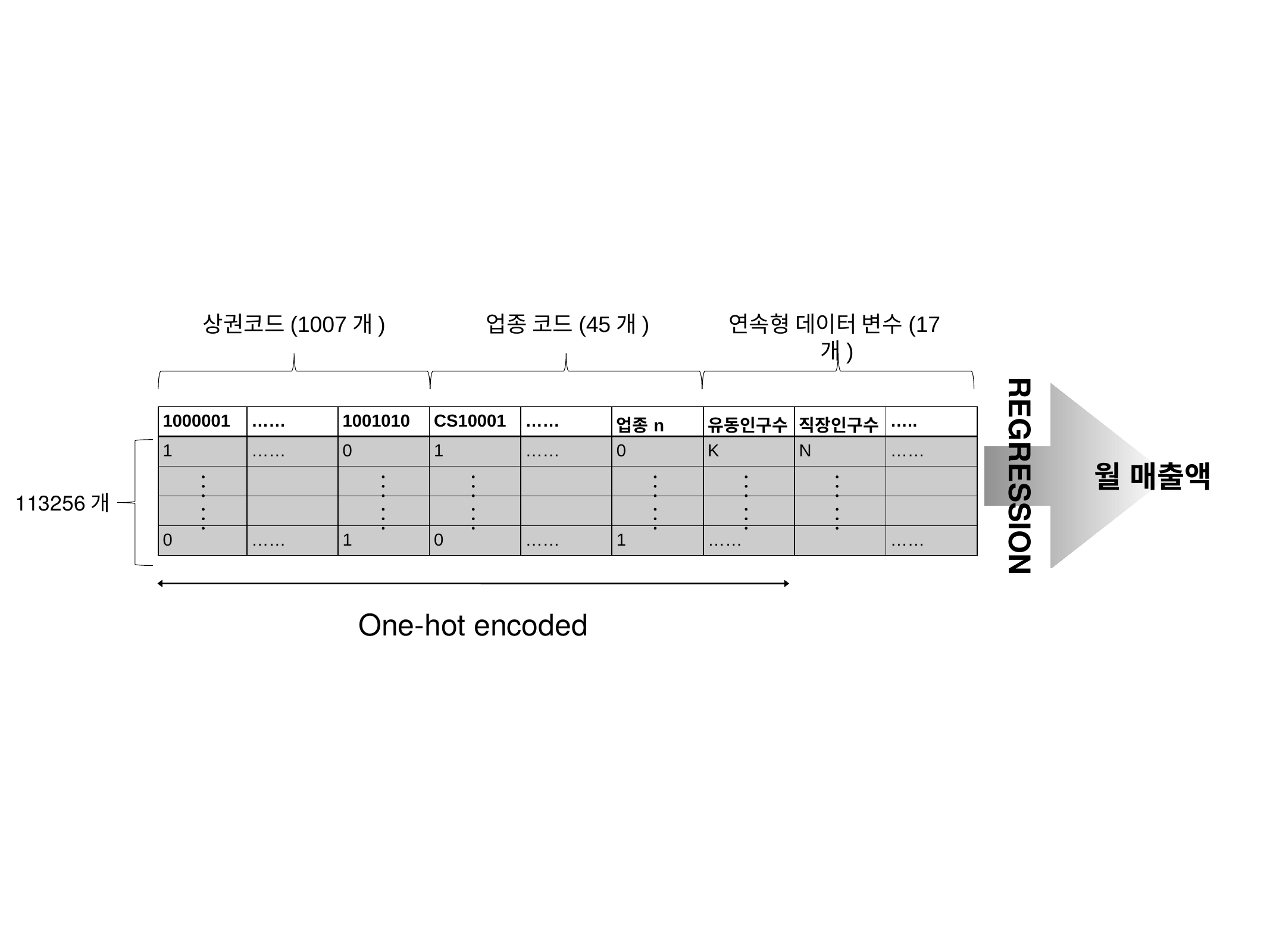

상권코드(1007개)
업종 코드(45개)
연속형 데이터 변수(17개)

| 1000001 | …… | 1001010 | CS10001 | …… | 업종n | 유동인구수 | 직장인구수 | ….. |
| --- | --- | --- | --- | --- | --- | --- | --- | --- |
| 1 | …… | 0 | 1 | …… | 0 | K | N | …… |
|  |  |  |  |  |  |  |  |  |
|  |  |  |  |  |  |  |  |  |
| 0 | …… | 1 | 0 | …… | 1 | …… |  | …… |

113256개

One-hot encoded
REGRESSION

월 매출액